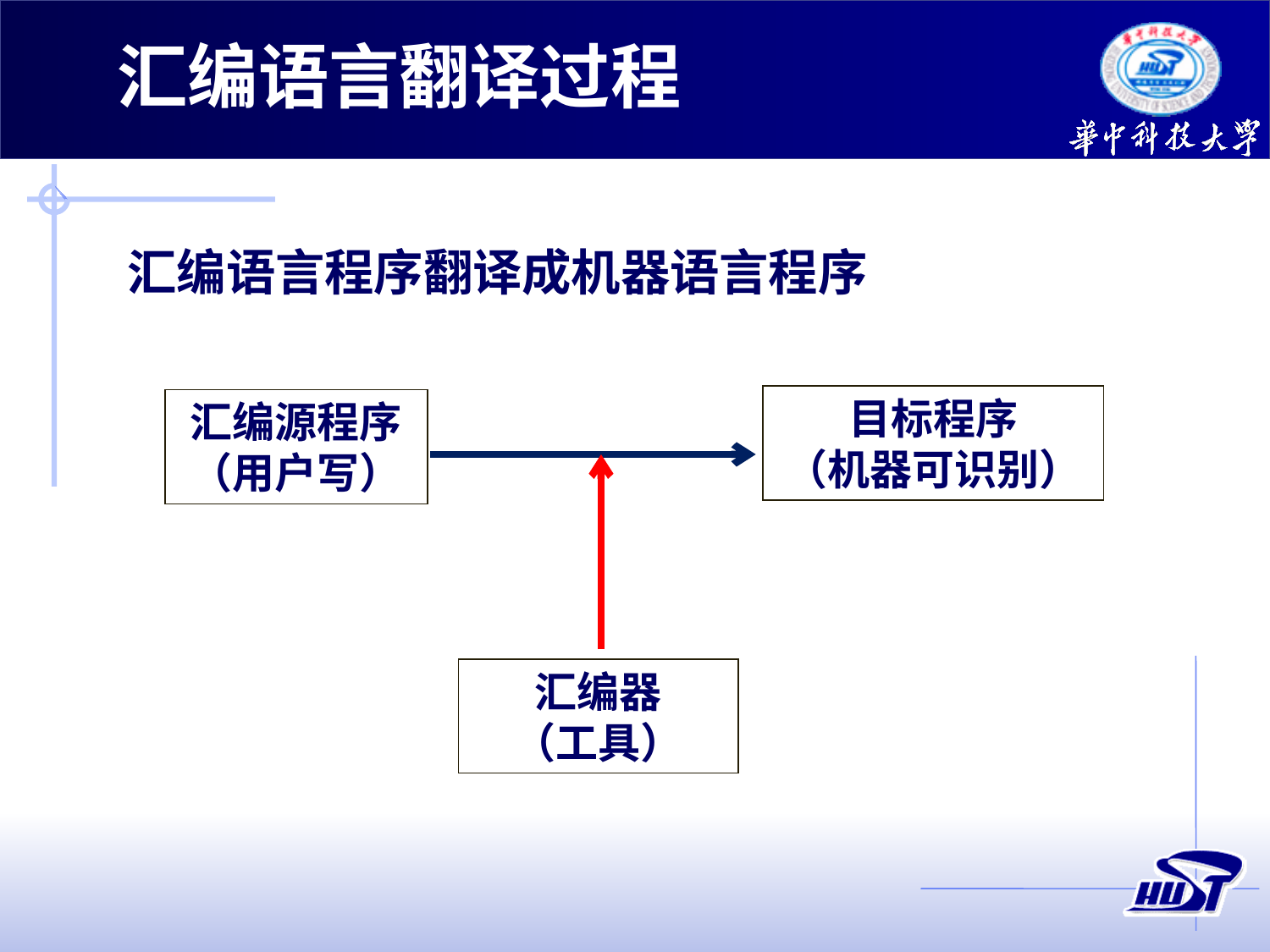

汇编语言翻译过程
汇编语言程序翻译成机器语言程序

目标程序
（机器可识别）
汇编源程序
（用户写）
汇编器
（工具）